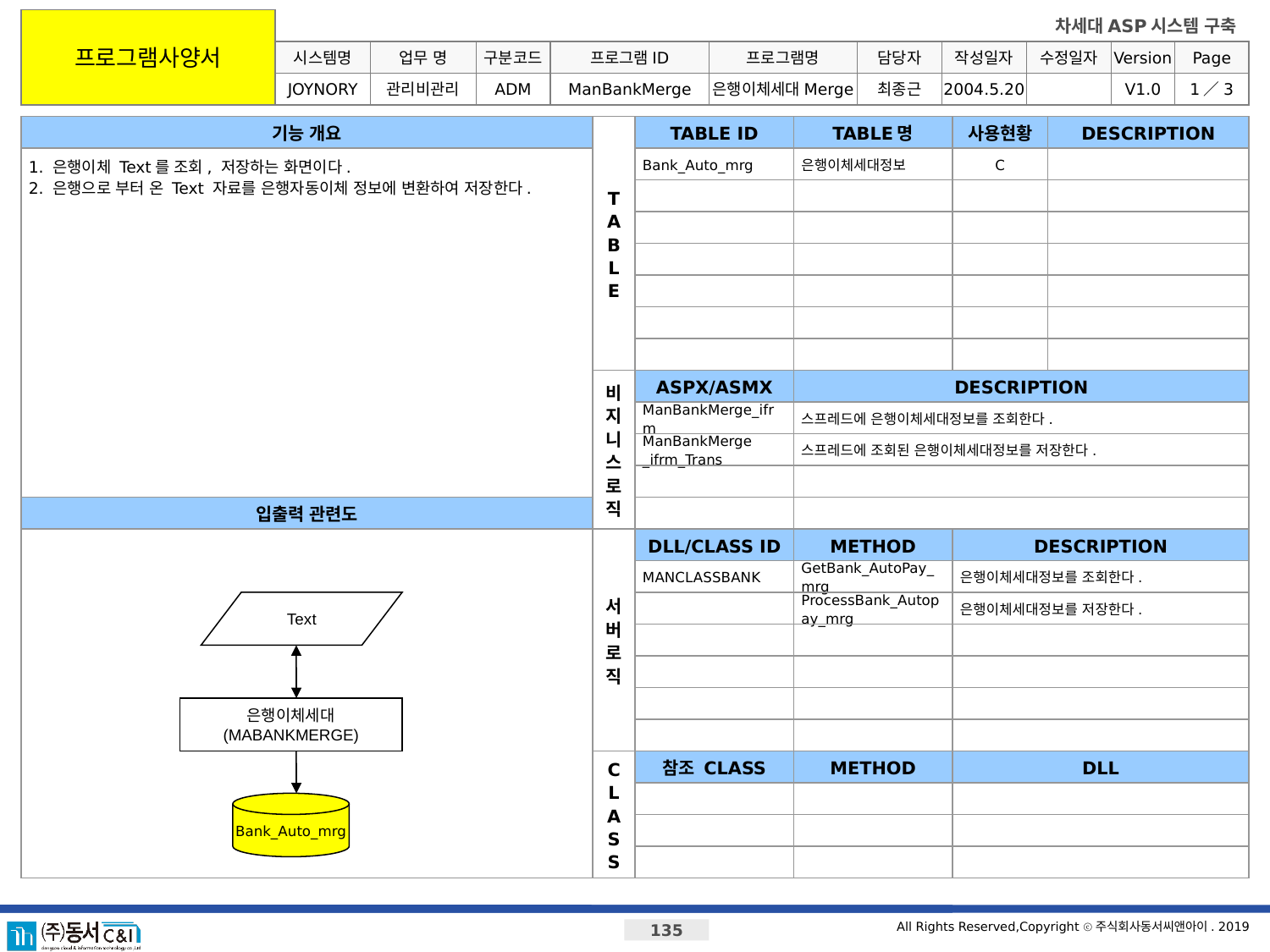

프로그램사양서
시스템명
업무 명
구분코드
프로그램ID
프로그램명
JOYNORY
관리비관리
ADM
ManBankMerge
은행이체세대Merge
최종근
2004.5.20

V1.0
1／3
기능 개요
T
A
B
L
E
TABLE ID
TABLE명
사용현황
DESCRIPTION
1. 은행이체 Text를 조회, 저장하는 화면이다.
2. 은행으로 부터 온 Text 자료를 은행자동이체 정보에 변환하여 저장한다.

Bank_Auto_mrg
은행이체세대정보
C

비지니스로직
ASPX/ASMX
DESCRIPTION
ManBankMerge_ifrm
스프레드에 은행이체세대정보를 조회한다.

ManBankMerge _ifrm_Trans

스프레드에 조회된 은행이체세대정보를 저장한다.

입출력 관련도

서버로직
DLL/CLASS ID
METHOD
DESCRIPTION
MANCLASSBANK
GetBank_AutoPay_mrg
은행이체세대정보를 조회한다.
Text

ProcessBank_Autopay_mrg
은행이체세대정보를 저장한다.

은행이체세대
(MABANKMERGE)

C
L
A
S
S
참조 CLASS
METHOD
DLL

Bank_Auto_mrg